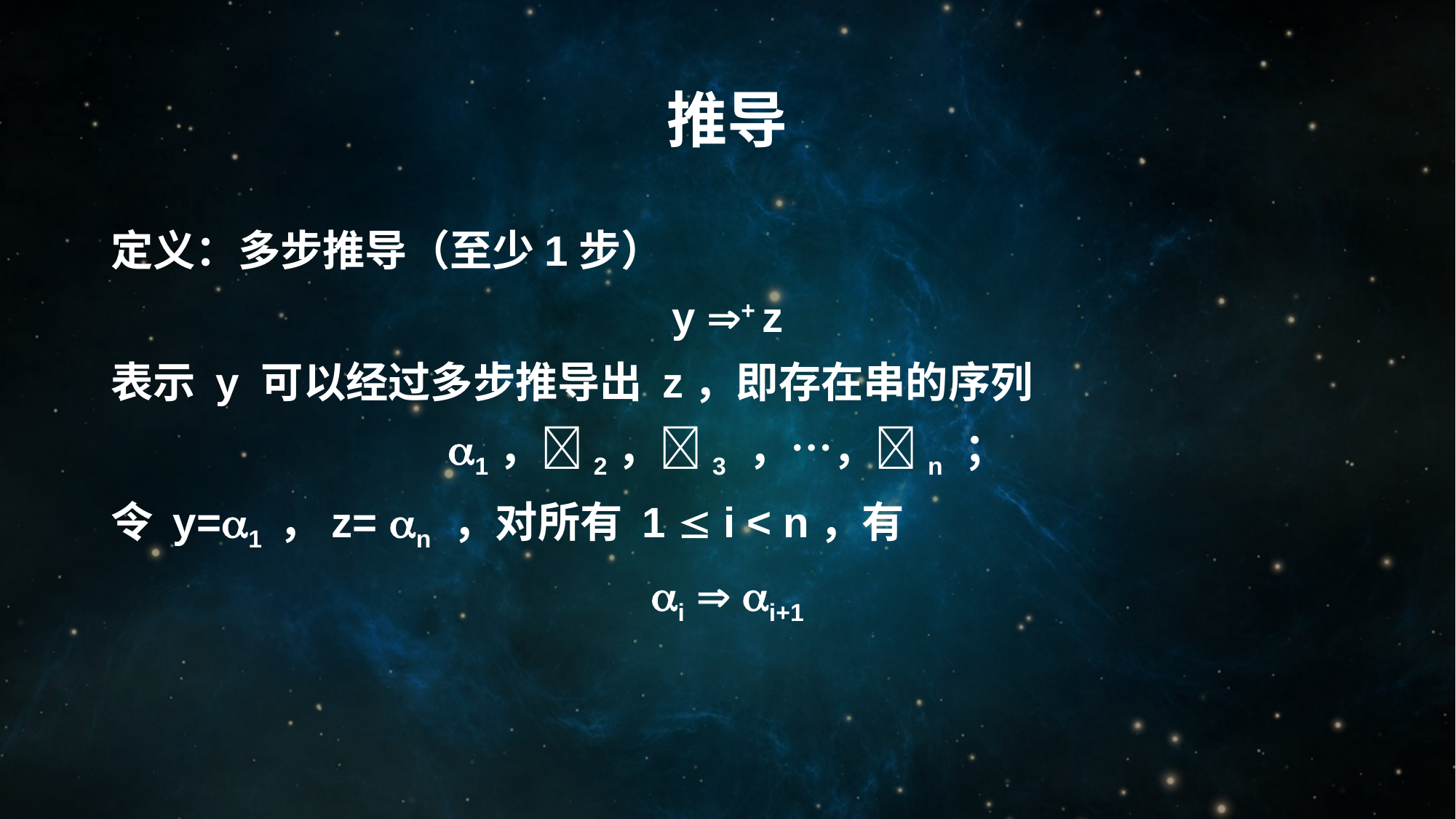

# 推导
定义：多步推导（至少1步）
y ⇒+ z
表示 y 可以经过多步推导出 z，即存在串的序列
α1，α2，α3 ，…，αn ；
令 y=α1 ，z= αn ，对所有 1 ≤ i < n，有
αi ⇒ αi+1